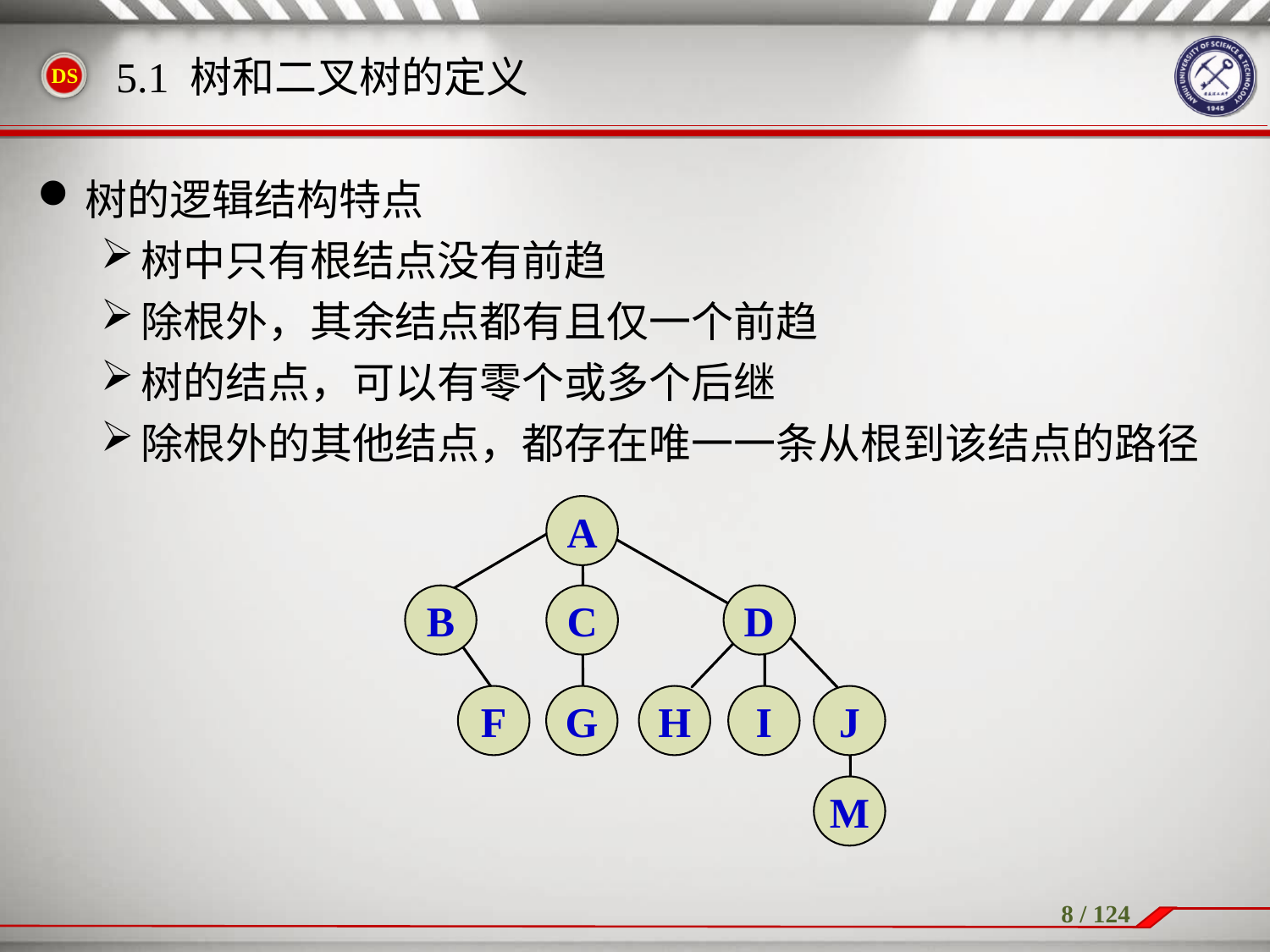

树的逻辑结构特点
树中只有根结点没有前趋
除根外，其余结点都有且仅一个前趋
树的结点，可以有零个或多个后继
除根外的其他结点，都存在唯一一条从根到该结点的路径
5.1 树和二叉树的定义
A

B
C
D

F
G
H
I
J

M